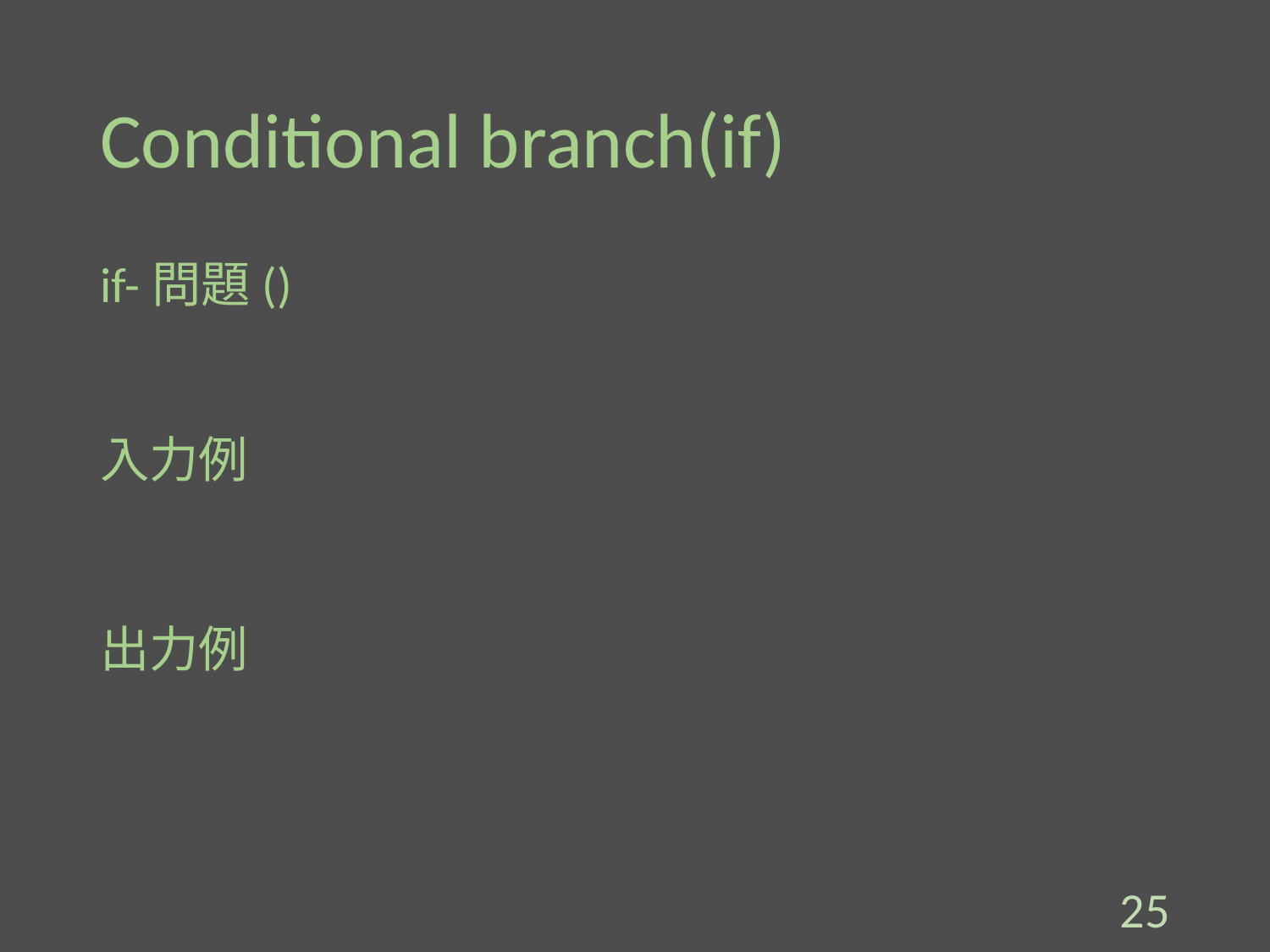

# Conditional branch(if)
if-問題()
入力例
出力例
25